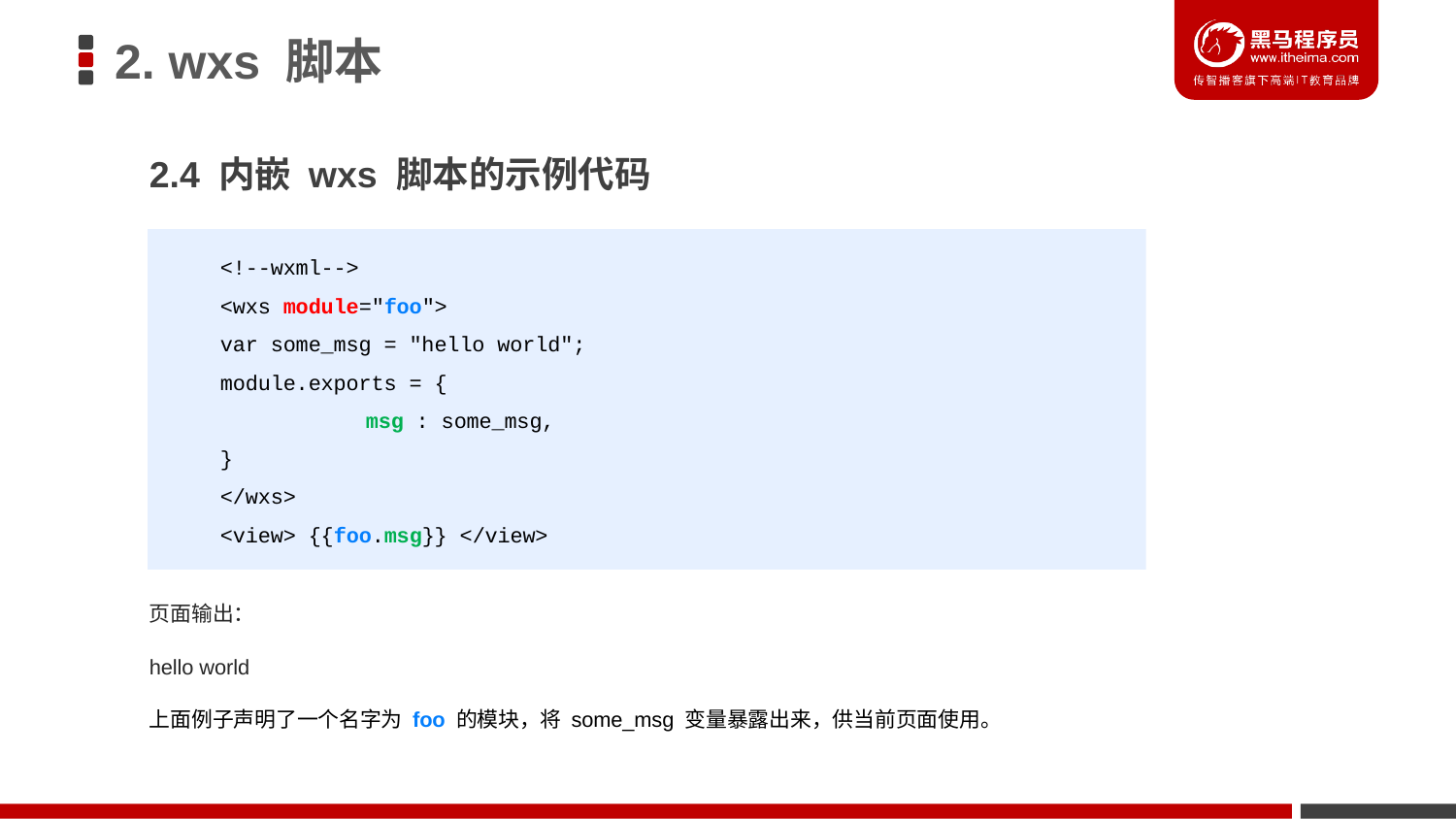

# 2. wxs 脚本
2.4 内嵌 wxs 脚本的示例代码

<!--wxml-->
<wxs module="foo">
var some_msg = "hello world";
module.exports = {
	msg : some_msg,
}
</wxs>
<view> {{foo.msg}} </view>
页面输出：
hello world
上面例子声明了一个名字为 foo 的模块，将 some_msg 变量暴露出来，供当前页面使用。